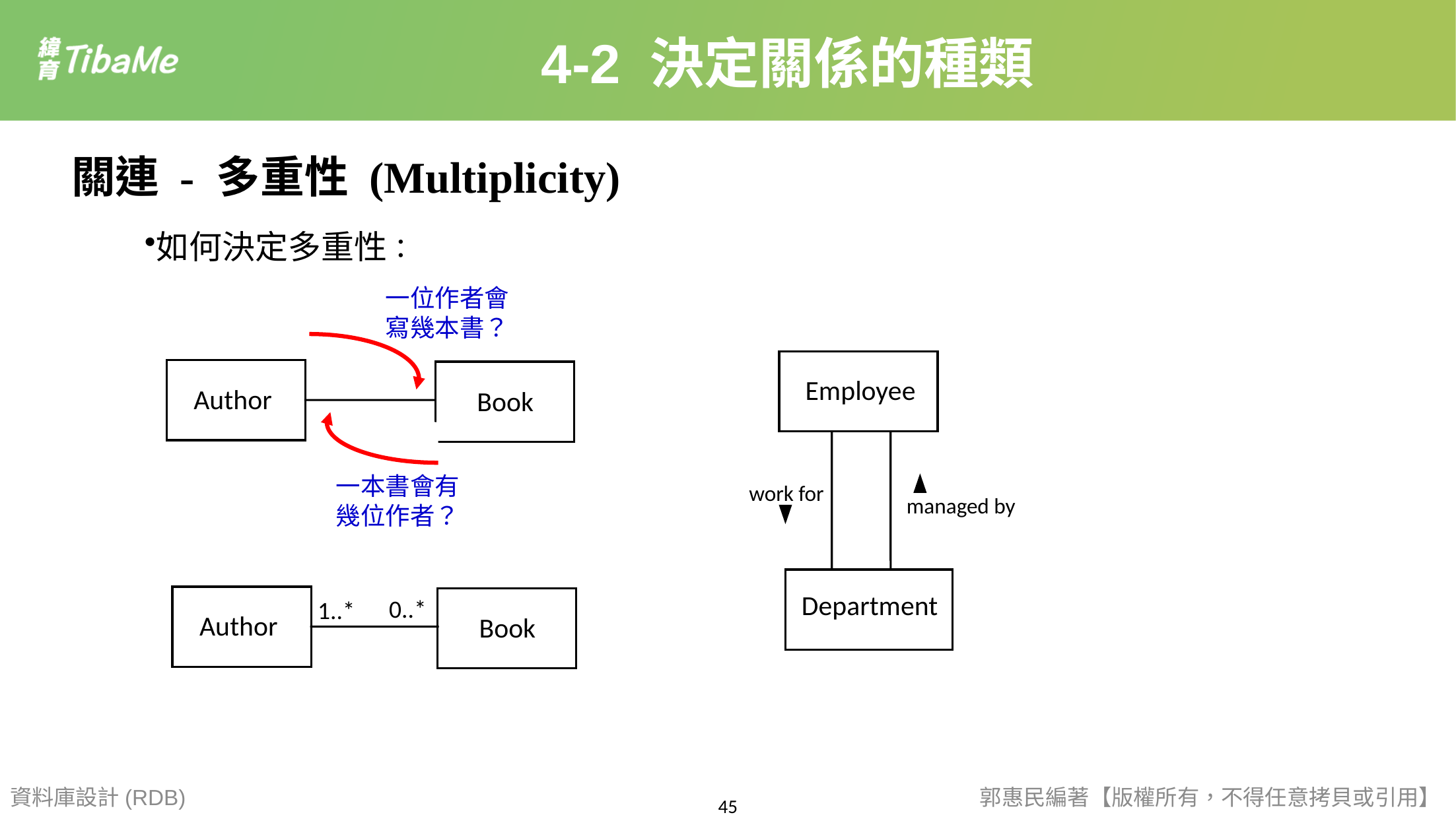

4-2 決定關係的種類

關連 - 多重性 (Multiplicity)

如何決定多重性：
一位作者會寫幾本書？

Employee
Author
Book

一本書會有幾位作者？
work for

managed by

Department

0..*
1..*
Author
Book

資料庫設計(RDB)
郭惠民編著【版權所有，不得任意拷貝或引用】